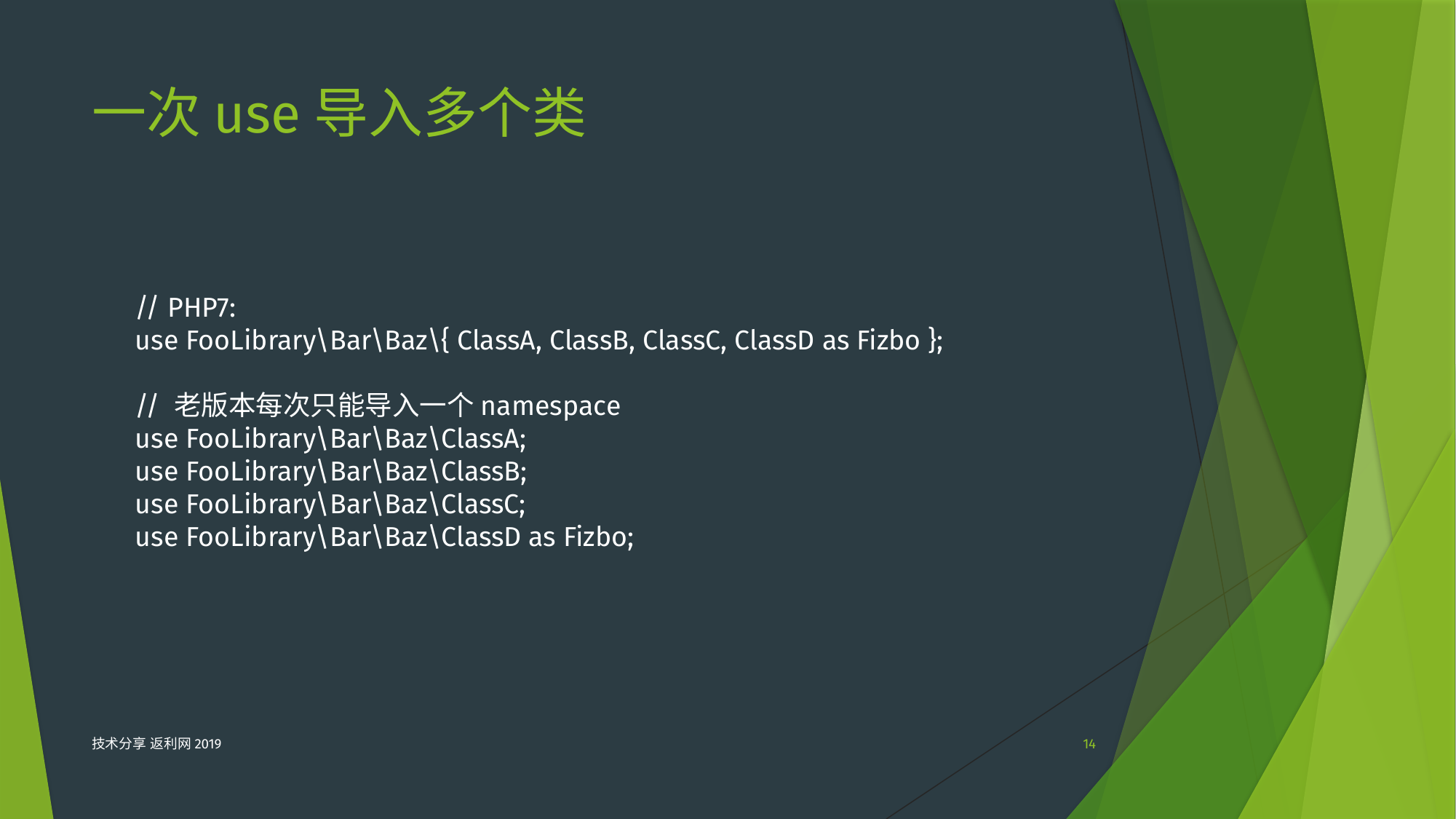

# 一次use导入多个类
// PHP7:
use FooLibrary\Bar\Baz\{ ClassA, ClassB, ClassC, ClassD as Fizbo };

// 老版本每次只能导入一个namespace
use FooLibrary\Bar\Baz\ClassA;
use FooLibrary\Bar\Baz\ClassB;
use FooLibrary\Bar\Baz\ClassC;
use FooLibrary\Bar\Baz\ClassD as Fizbo;
技术分享 返利网2019
14